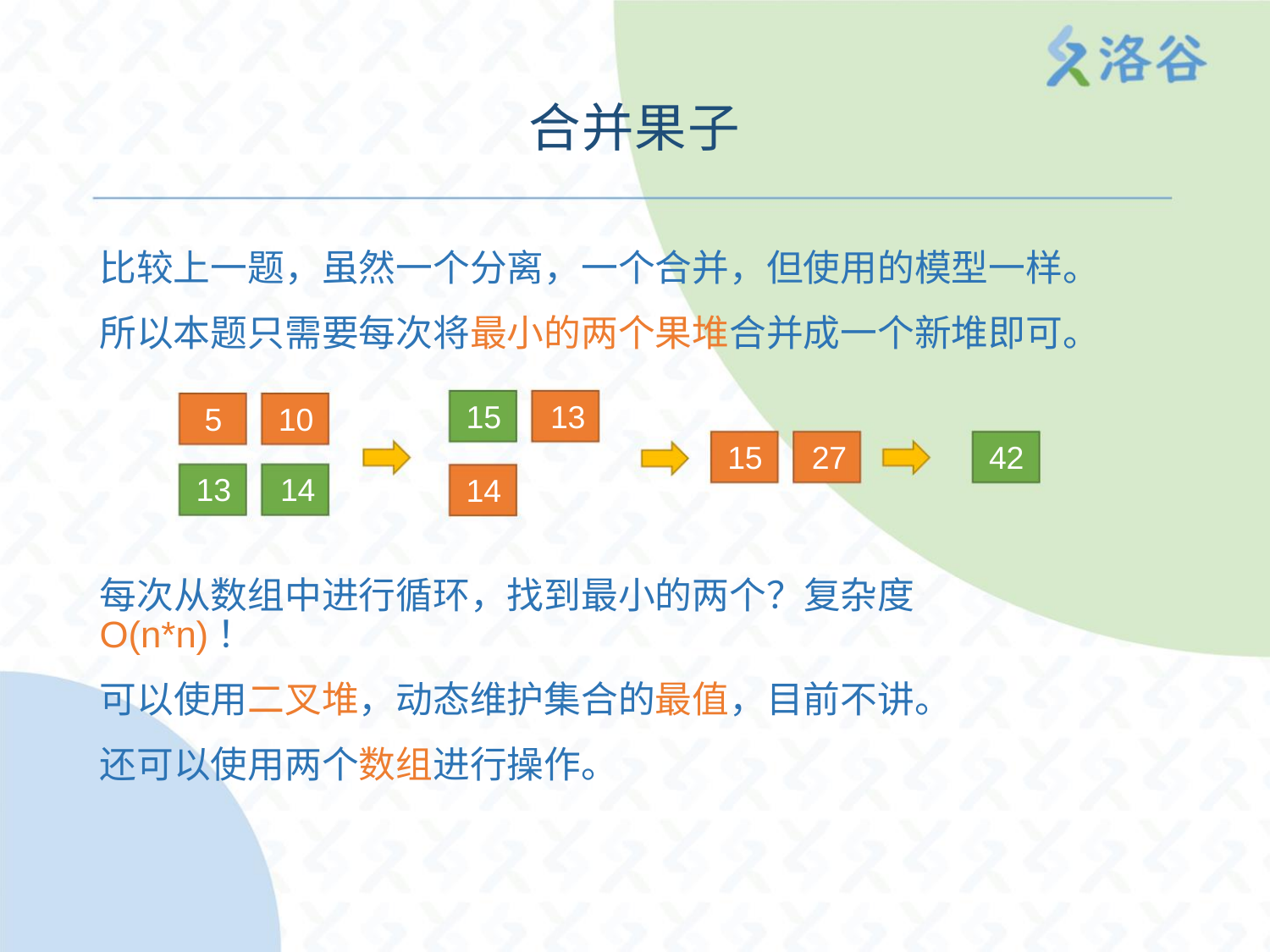

合并果子
比较上一题，虽然一个分离，一个合并，但使用的模型一样。
所以本题只需要每次将最小的两个果堆合并成一个新堆即可。
15 13
14
5
10
15 27
42
13 14
每次从数组中进行循环，找到最小的两个？复杂度 O(n*n)！
可以使用二叉堆，动态维护集合的最值，目前不讲。
还可以使用两个数组进行操作。